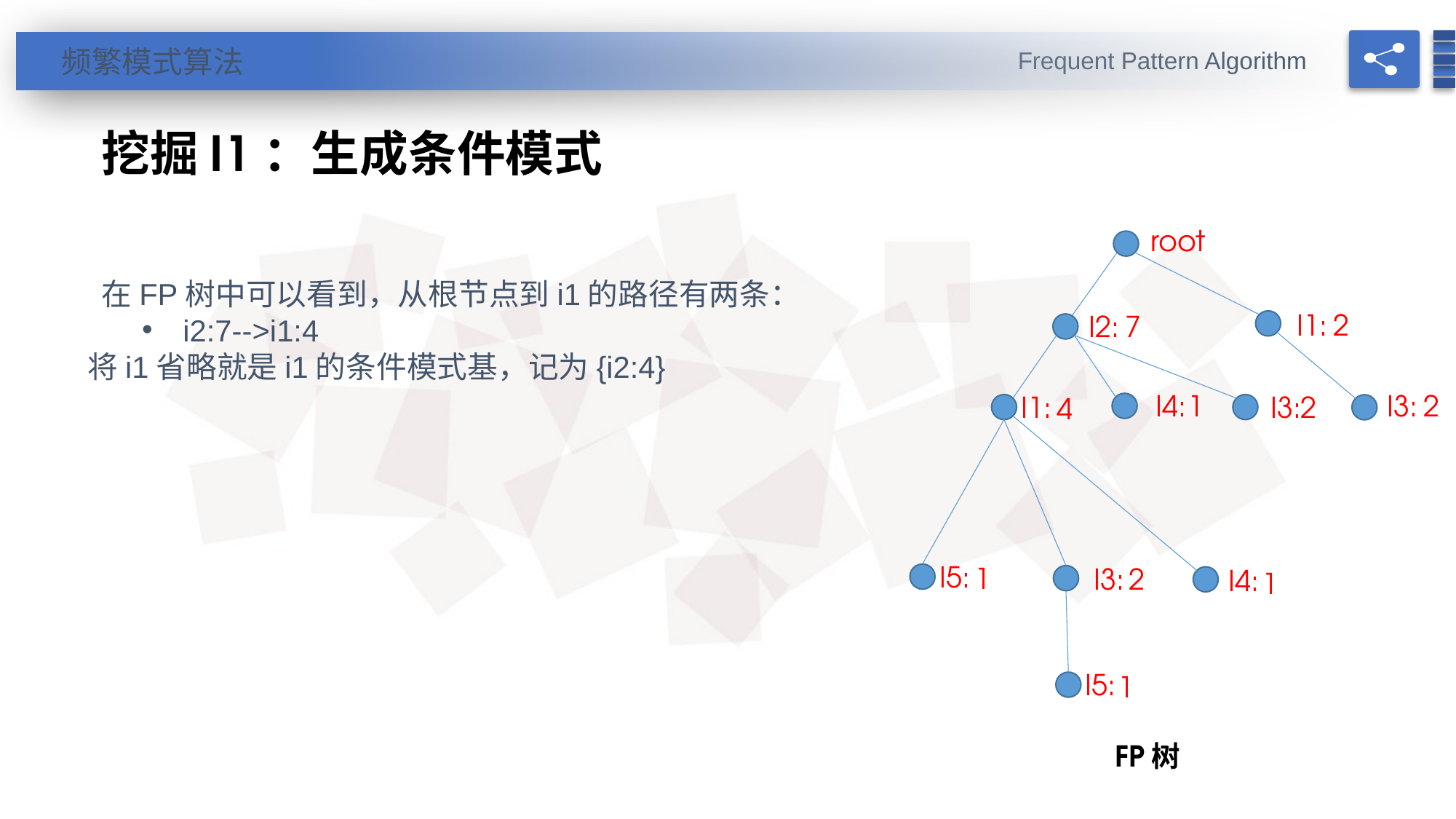

Frequent Pattern Algorithm
    频繁模式算法
挖掘I1：生成条件模式
root

2
I1:
7
I2:

2
I3:
I4:
1
2
I3:
I1:
4

I5:
1
I3:
2
I4:
1

I5:
1

 在FP树中可以看到，从根节点到i1的路径有两条：
i2:7-->i1:4
将i1省略就是i1的条件模式基，记为{i2:4}
FP树